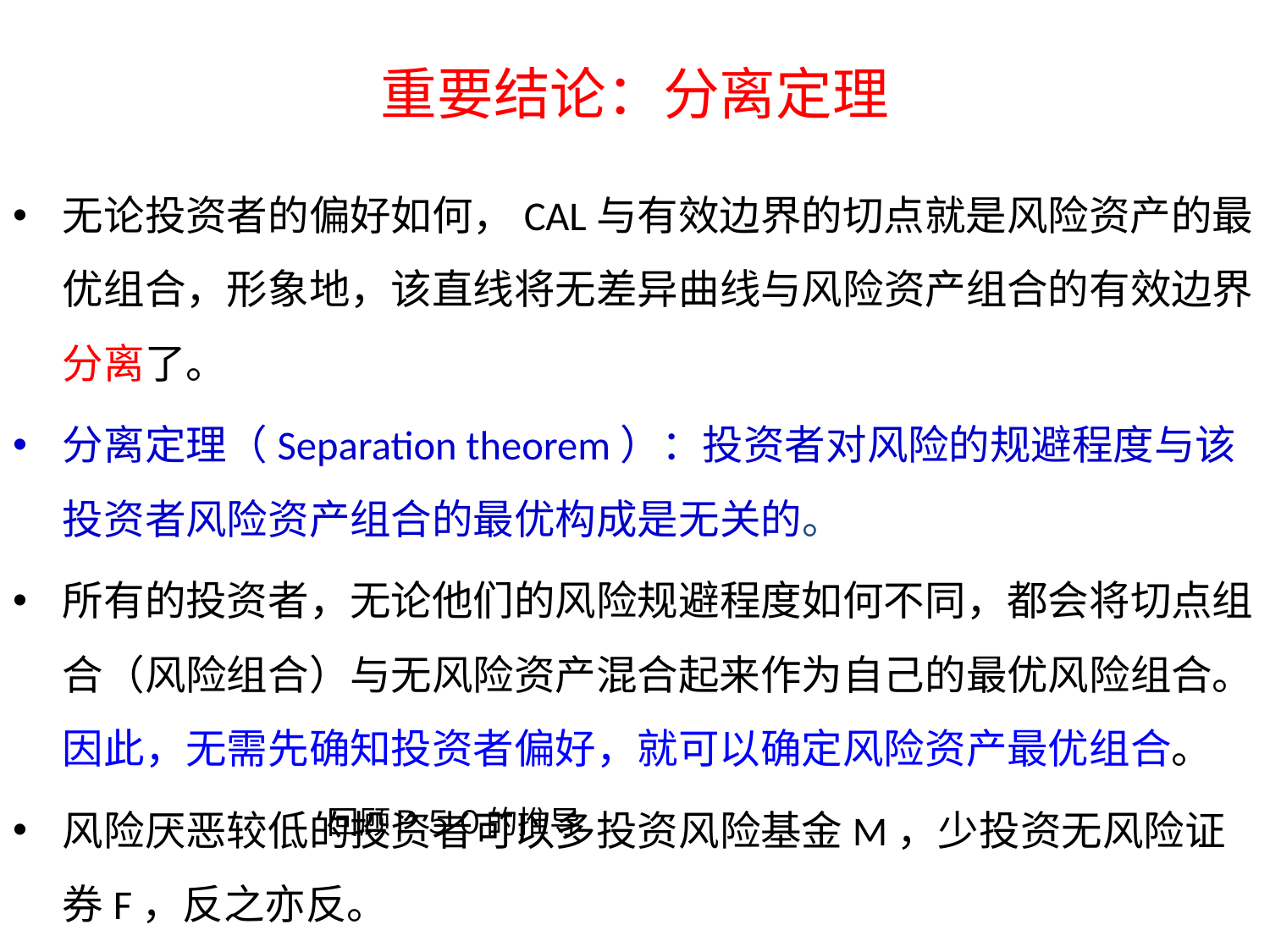

# 重要结论：分离定理
无论投资者的偏好如何，CAL与有效边界的切点就是风险资产的最优组合，形象地，该直线将无差异曲线与风险资产组合的有效边界分离了。
分离定理（Separation theorem）：投资者对风险的规避程度与该投资者风险资产组合的最优构成是无关的。
所有的投资者，无论他们的风险规避程度如何不同，都会将切点组合（风险组合）与无风险资产混合起来作为自己的最优风险组合。因此，无需先确知投资者偏好，就可以确定风险资产最优组合。
风险厌恶较低的投资者可以多投资风险基金M，少投资无风险证券F，反之亦反。
回顾Ｐ５０的推导
70